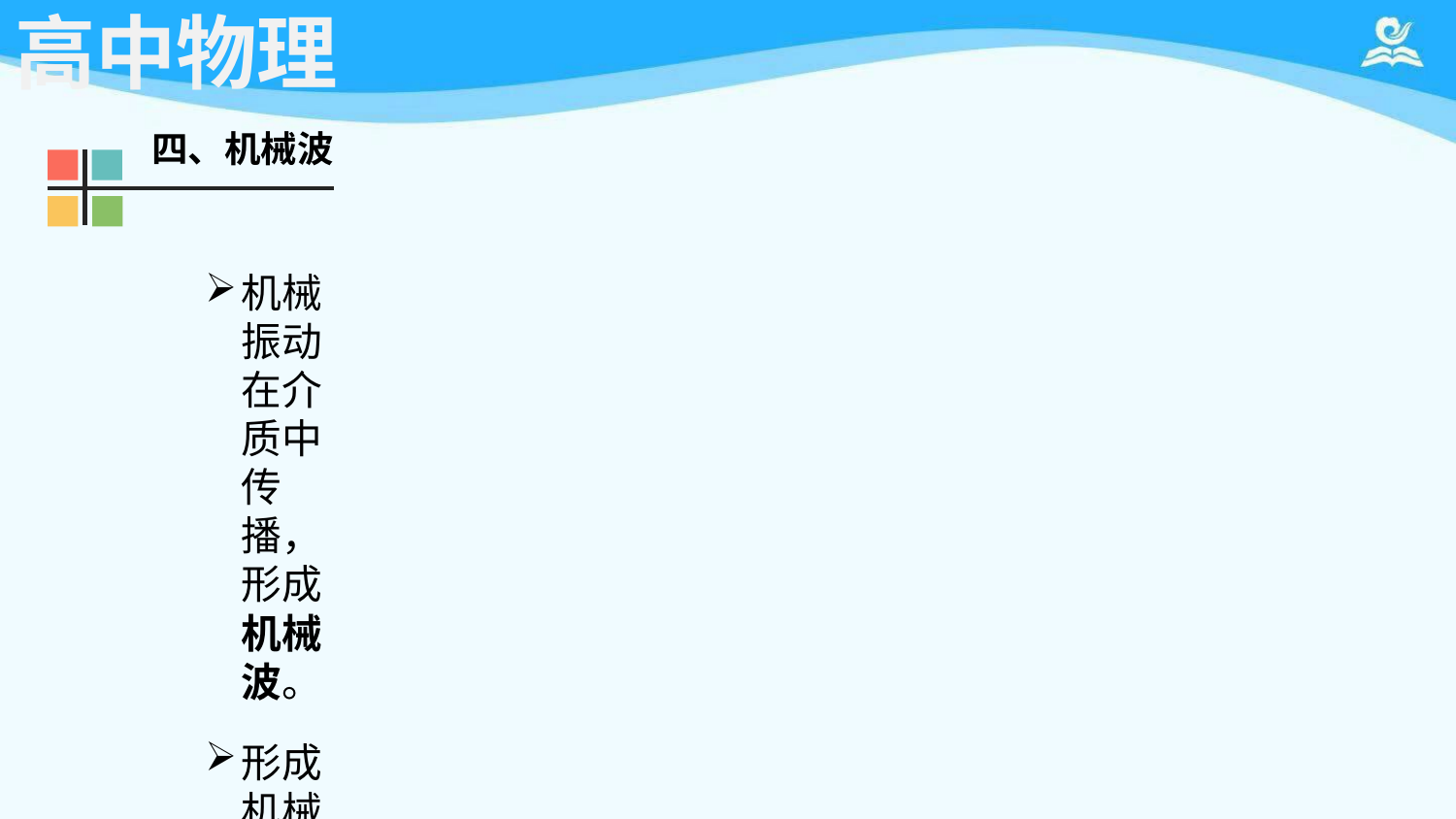

# 高中物理
四、机械波

机械振动在介质中传播，形成机械波。
形成机械波的条件：同时存在振源和介质。
介质中有机械波传播时，介质本身并不随波一起传播。
波向外传播振动形式的同时也向外传递信息和能量。